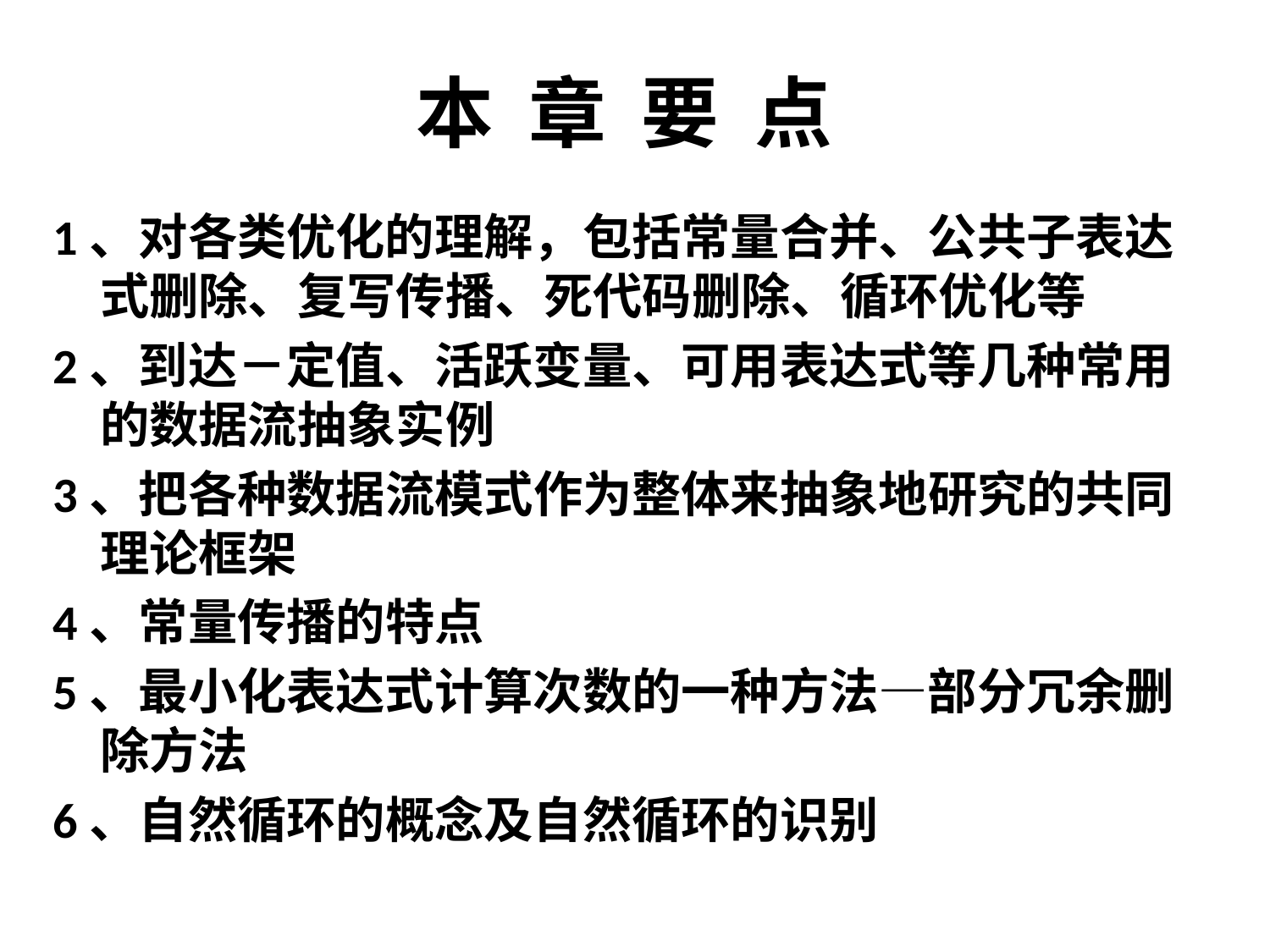

# 本  章  要  点
1、对各类优化的理解，包括常量合并、公共子表达式删除、复写传播、死代码删除、循环优化等
2、到达－定值、活跃变量、可用表达式等几种常用的数据流抽象实例
3、把各种数据流模式作为整体来抽象地研究的共同理论框架
4、常量传播的特点
5、最小化表达式计算次数的一种方法—部分冗余删除方法
6、自然循环的概念及自然循环的识别